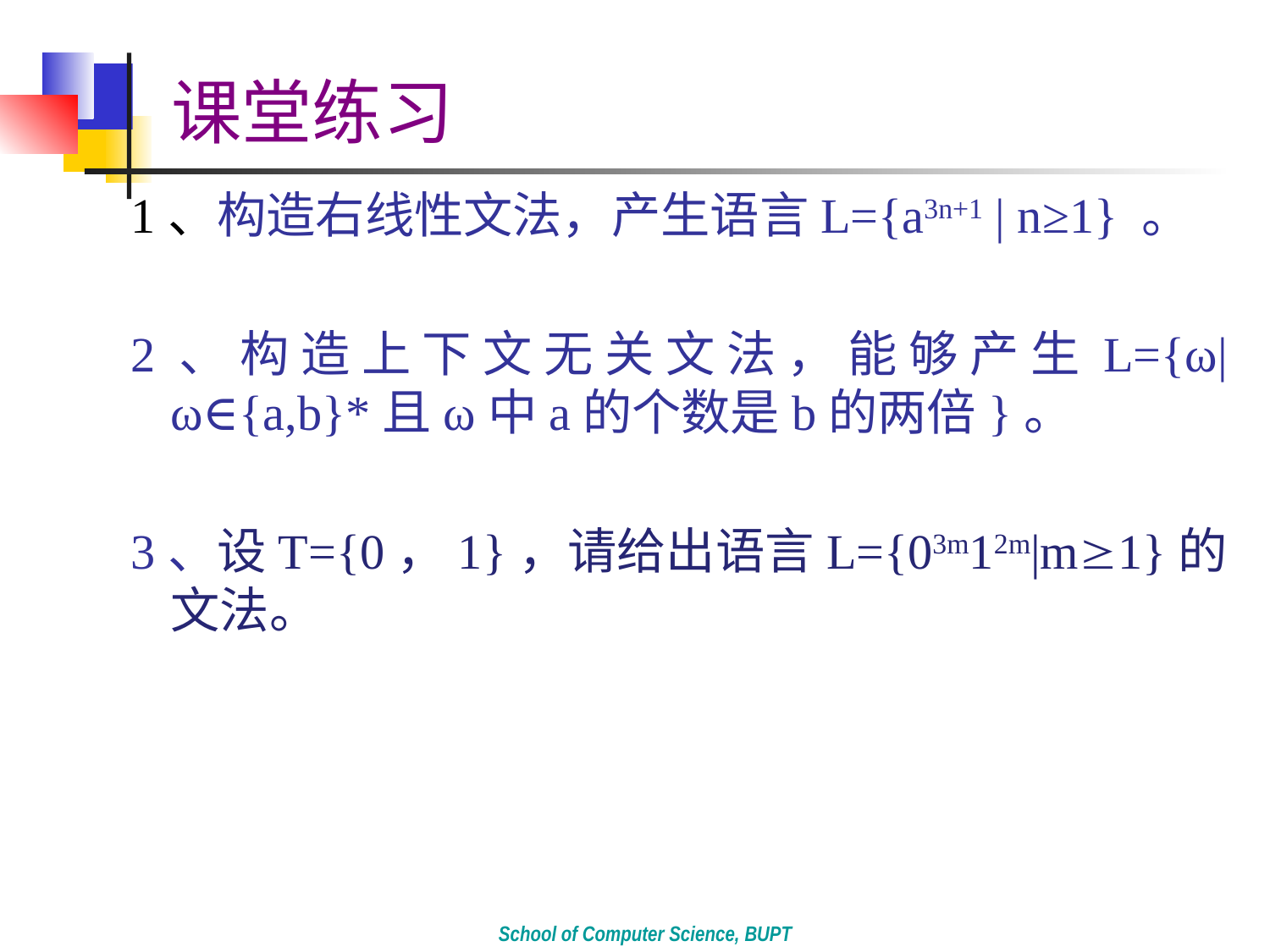

# 课堂练习
1、构造右线性文法，产生语言L={a3n+1 | n≥1} 。

2、构造上下文无关文法，能够产生L={ω|ω∈{a,b}*且ω中a的个数是b的两倍}。

3、设T={0，1}，请给出语言L={03m12m|m≥1}的文法。

School of Computer Science, BUPT
49